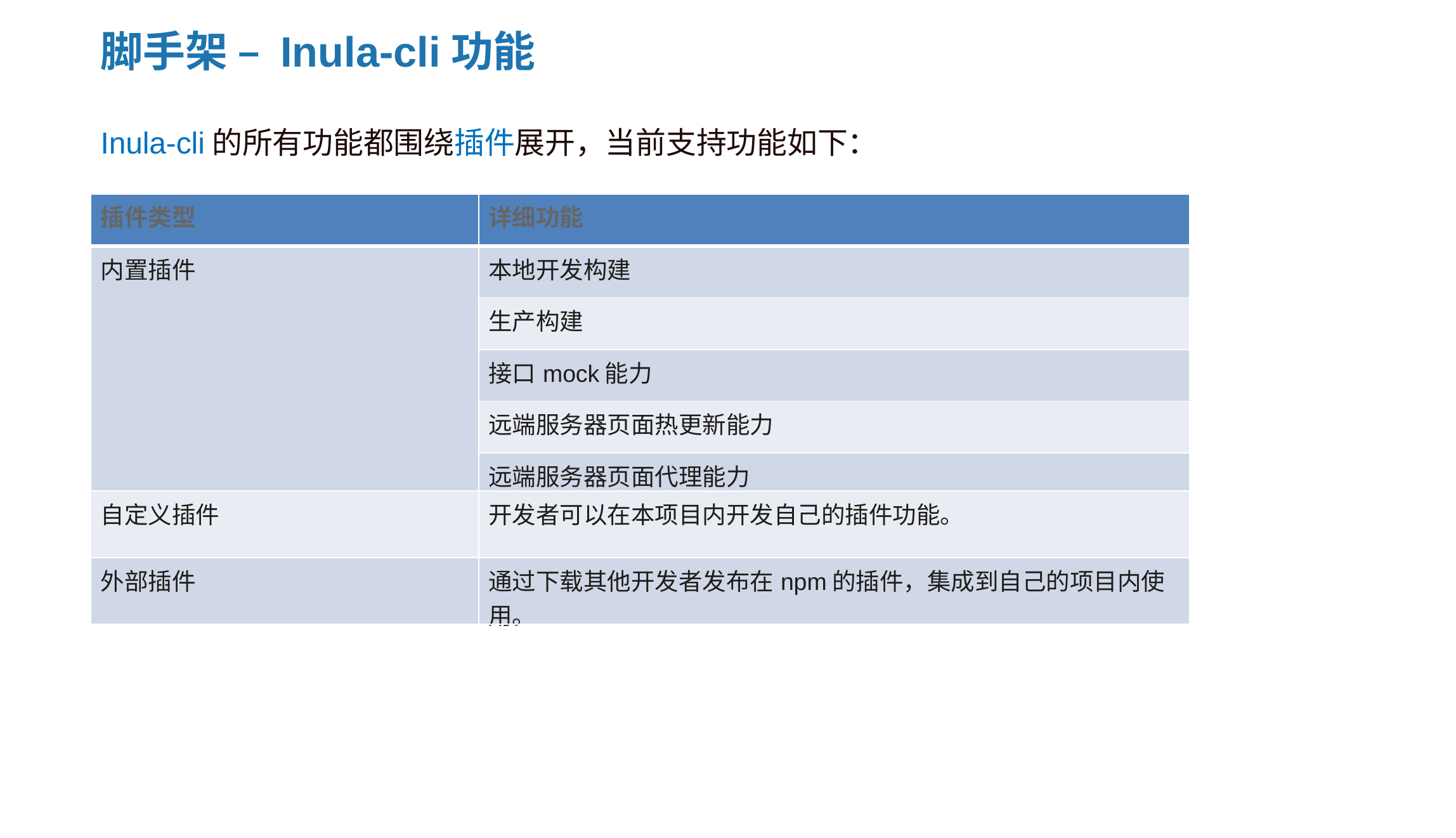

脚手架 – Inula-cli功能
 Inula-cli的所有功能都围绕插件展开，当前支持功能如下：
| 插件类型 | 详细功能 |
| --- | --- |
| 内置插件 | 本地开发构建 |
|  | 生产构建 |
|  | 接口mock能力 |
|  | 远端服务器页面热更新能力 |
|  | 远端服务器页面代理能力 |
| 自定义插件 | 开发者可以在本项目内开发自己的插件功能。 |
| 外部插件 | 通过下载其他开发者发布在npm的插件，集成到自己的项目内使用。 |